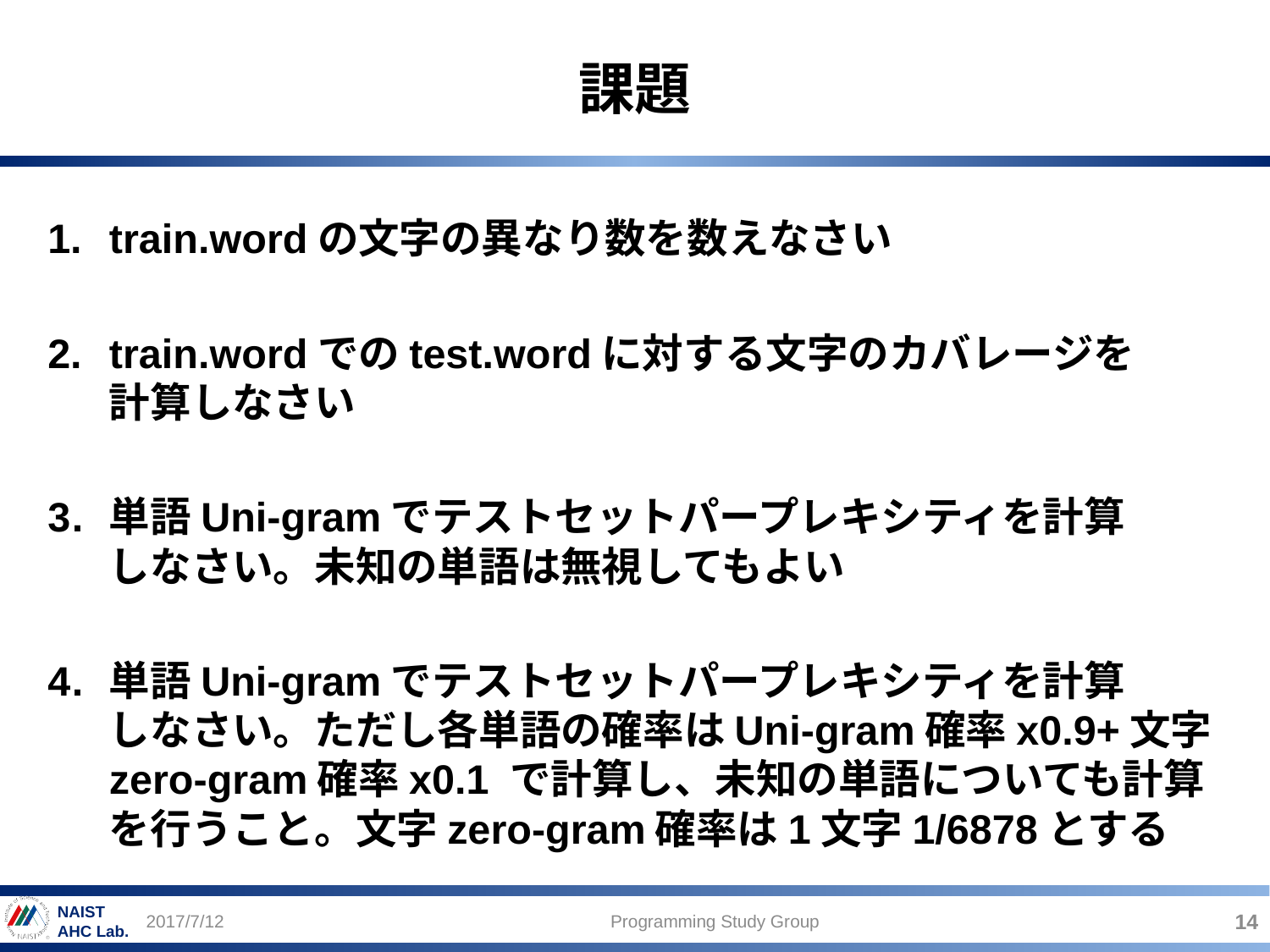

# 課題
train.wordの文字の異なり数を数えなさい

train.wordでのtest.wordに対する文字のカバレージを
計算しなさい

単語Uni-gramでテストセットパープレキシティを計算
しなさい。未知の単語は無視してもよい

単語Uni-gramでテストセットパープレキシティを計算
しなさい。ただし各単語の確率はUni-gram確率x0.9+文字zero-gram確率x0.1 で計算し、未知の単語についても計算を行うこと。文字zero-gram確率は1文字1/6878とする
2017/7/12
Programming Study Group
14